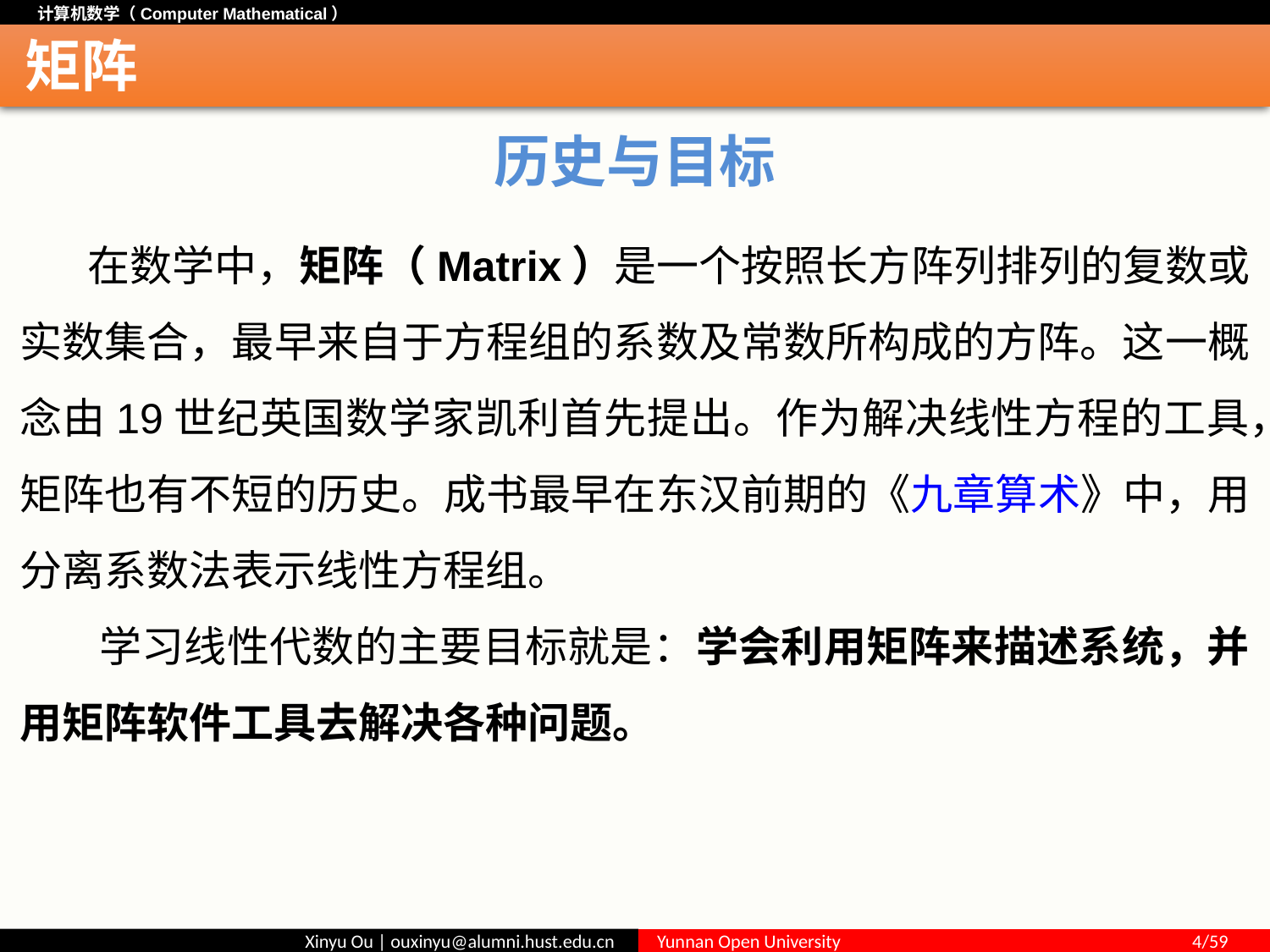

# 矩阵
历史与目标
      在数学中，矩阵（Matrix）是一个按照长方阵列排列的复数或实数集合，最早来自于方程组的系数及常数所构成的方阵。这一概念由19世纪英国数学家凯利首先提出。作为解决线性方程的工具，矩阵也有不短的历史。成书最早在东汉前期的《九章算术》中，用分离系数法表示线性方程组。
       学习线性代数的主要目标就是：学会利用矩阵来描述系统，并用矩阵软件工具去解决各种问题。